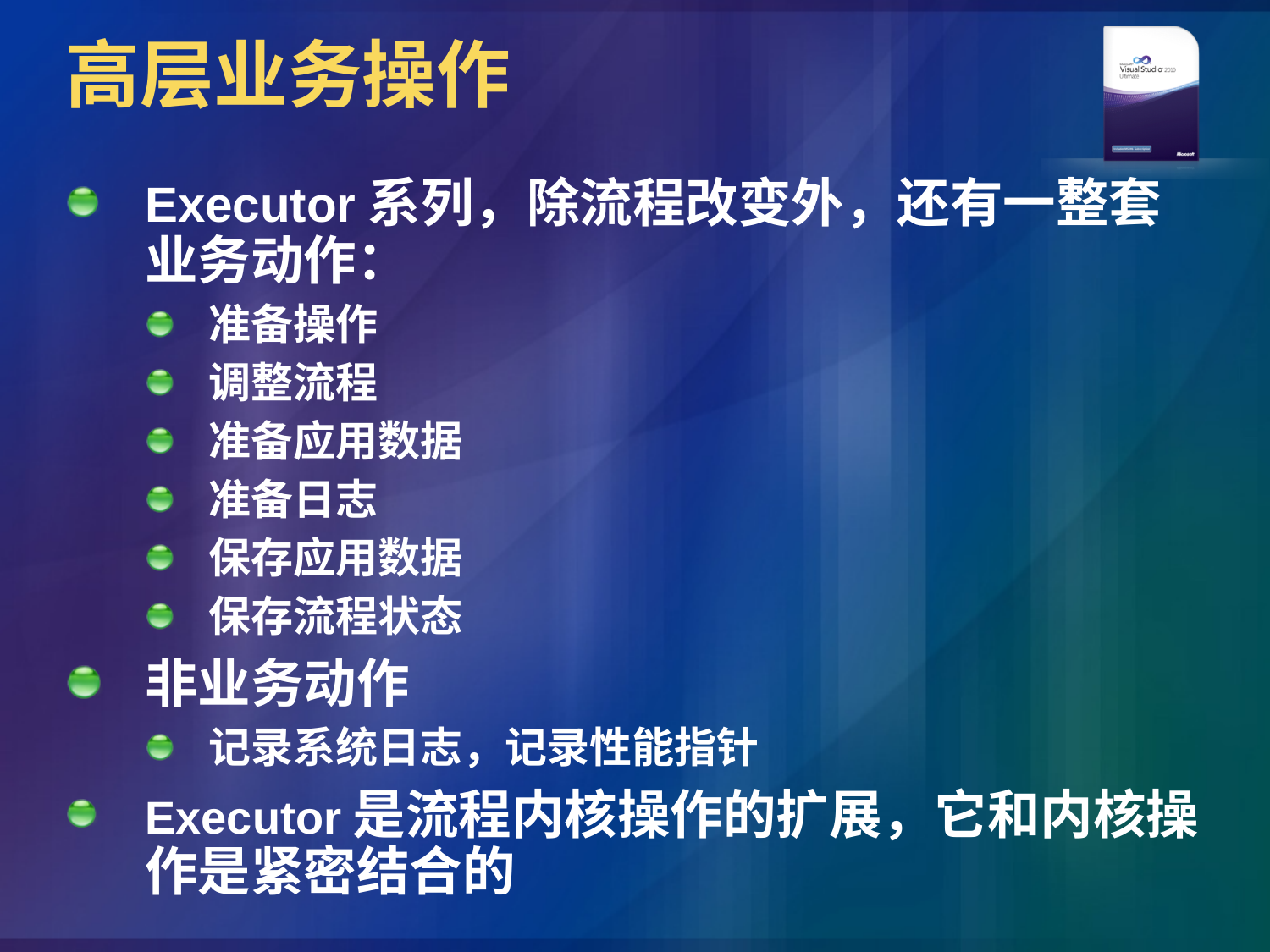

# 高层业务操作
Executor系列，除流程改变外，还有一整套业务动作：
准备操作
调整流程
准备应用数据
准备日志
保存应用数据
保存流程状态
非业务动作
记录系统日志，记录性能指针
Executor是流程内核操作的扩展，它和内核操作是紧密结合的